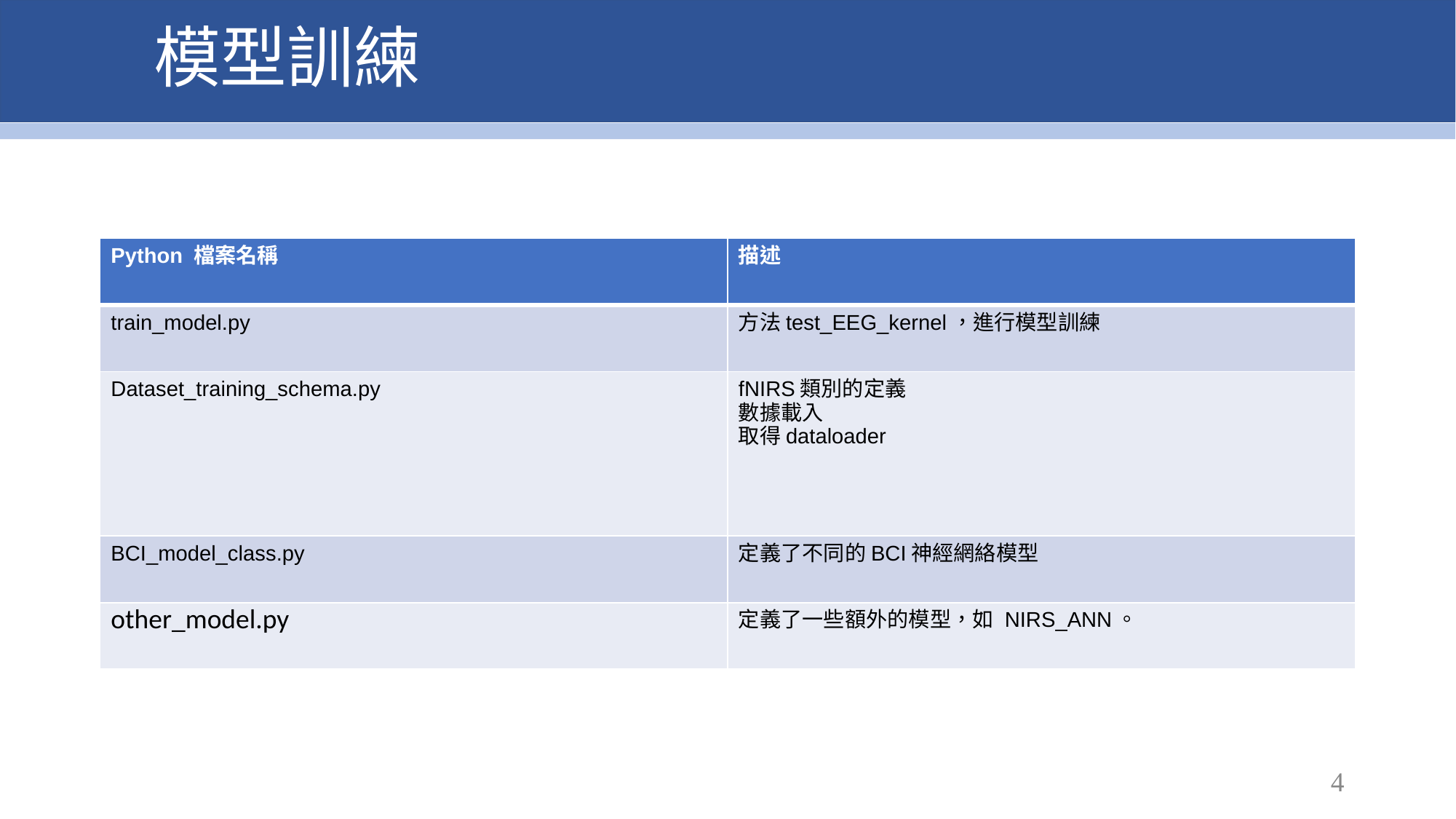

# 模型訓練
| Python 檔案名稱 | 描述 |
| --- | --- |
| train\_model.py | 方法test\_EEG\_kernel，進行模型訓練 |
| Dataset\_training\_schema.py | fNIRS類別的定義 數據載入 取得dataloader |
| BCI\_model\_class.py | 定義了不同的BCI神經網絡模型 |
| other\_model.py | 定義了一些額外的模型，如 NIRS\_ANN。 |
4